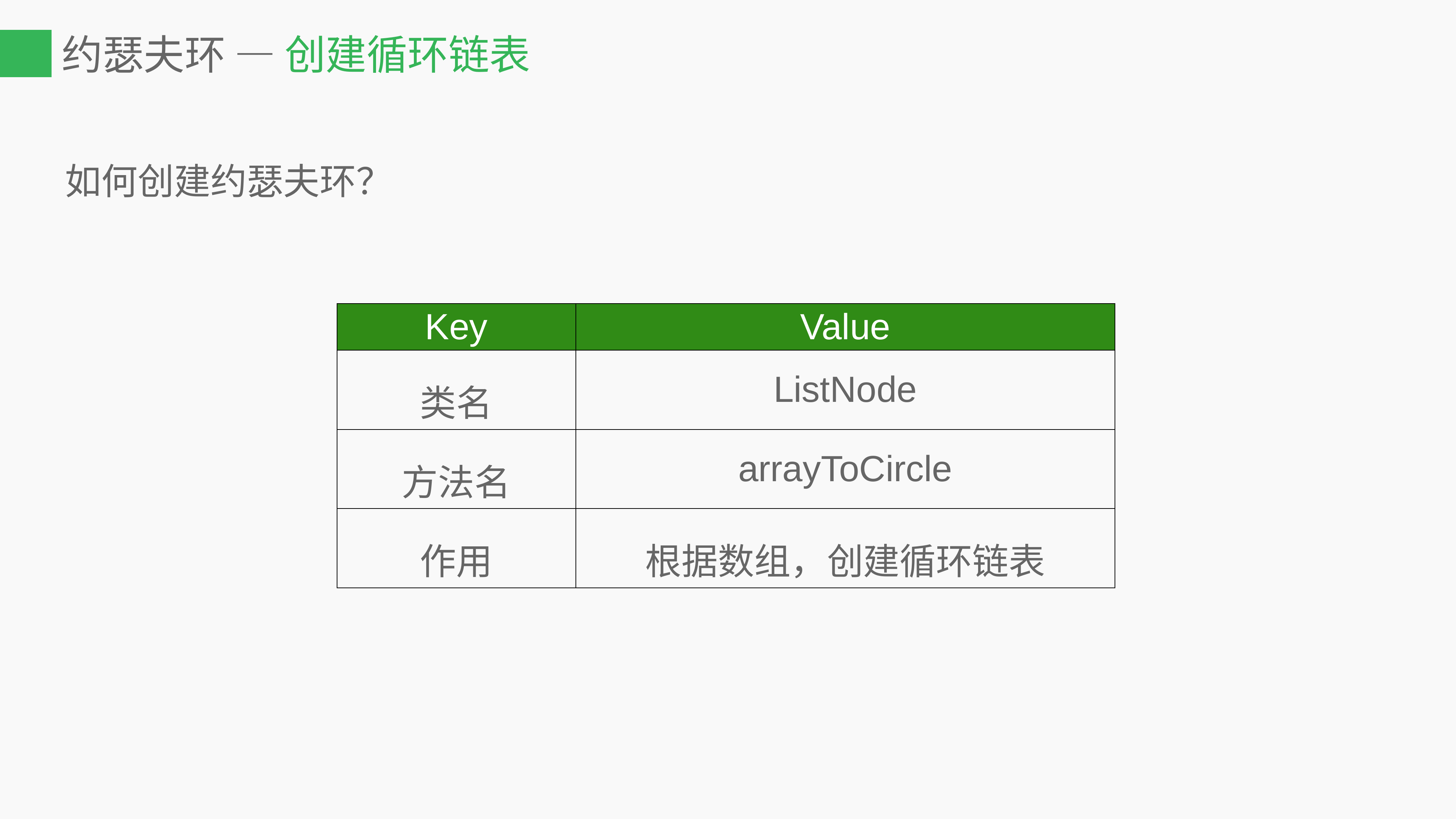

# 约瑟夫环 — 创建循环链表
如何创建约瑟夫环？
| Key | Value |
| --- | --- |
| 类名 | ListNode |
| 方法名 | arrayToCircle |
| 作用 | 根据数组，创建循环链表 |